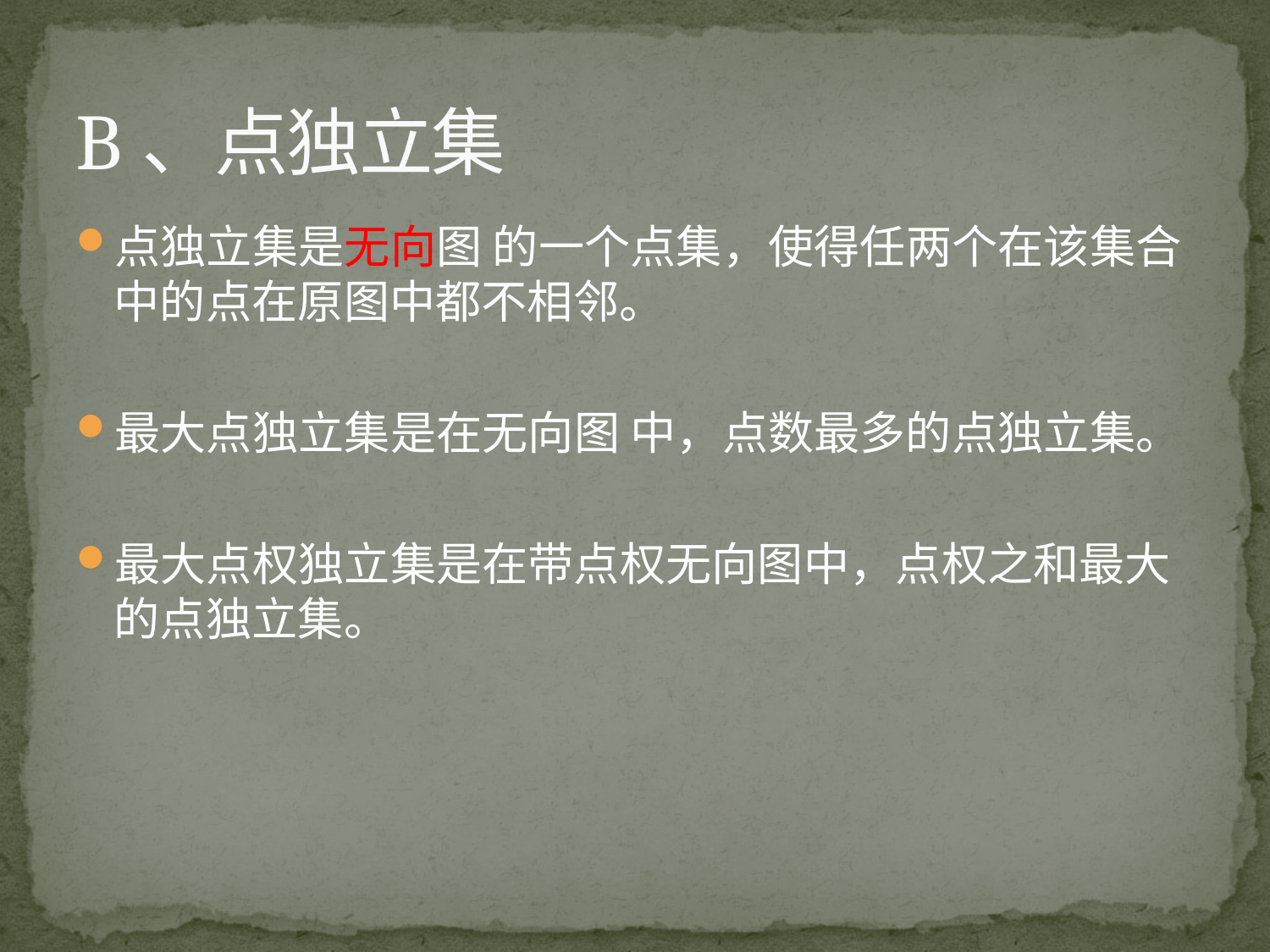

# B、点独立集
点独立集是无向图 的一个点集，使得任两个在该集合中的点在原图中都不相邻。

最大点独立集是在无向图 中，点数最多的点独立集。

最大点权独立集是在带点权无向图中，点权之和最大的点独立集。